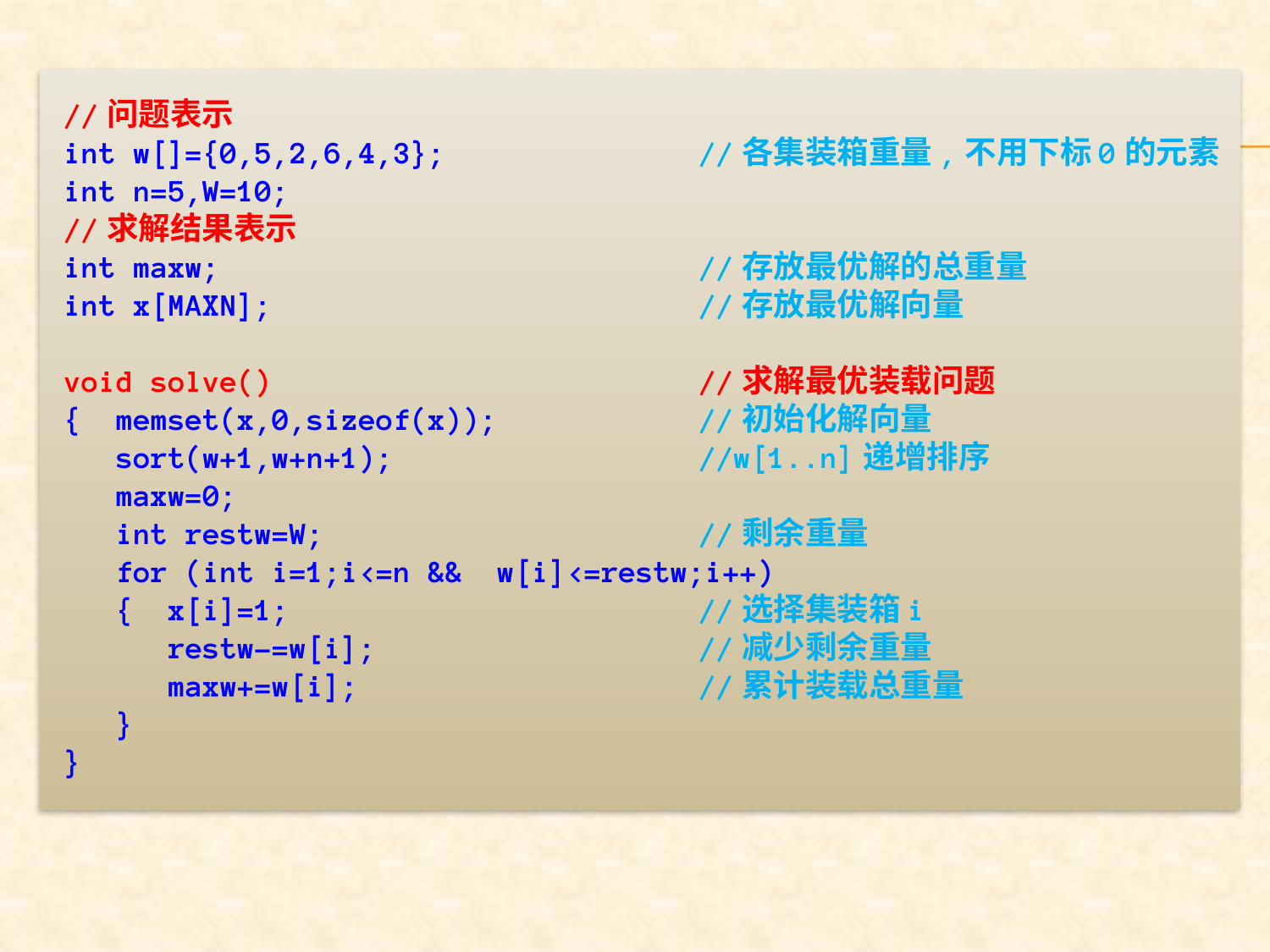

//问题表示
int w[]={0,5,2,6,4,3};		//各集装箱重量,不用下标0的元素
int n=5,W=10;
//求解结果表示
int maxw;				//存放最优解的总重量
int x[MAXN];				//存放最优解向量
void solve()				//求解最优装载问题
{  memset(x,0,sizeof(x));		//初始化解向量
   sort(w+1,w+n+1);			//w[1..n]递增排序
   maxw=0;
   int restw=W;			//剩余重量
   for (int i=1;i<=n &&  w[i]<=restw;i++)
   {  x[i]=1;				//选择集装箱i
      restw-=w[i];			//减少剩余重量
      maxw+=w[i];			//累计装载总重量
   }
}